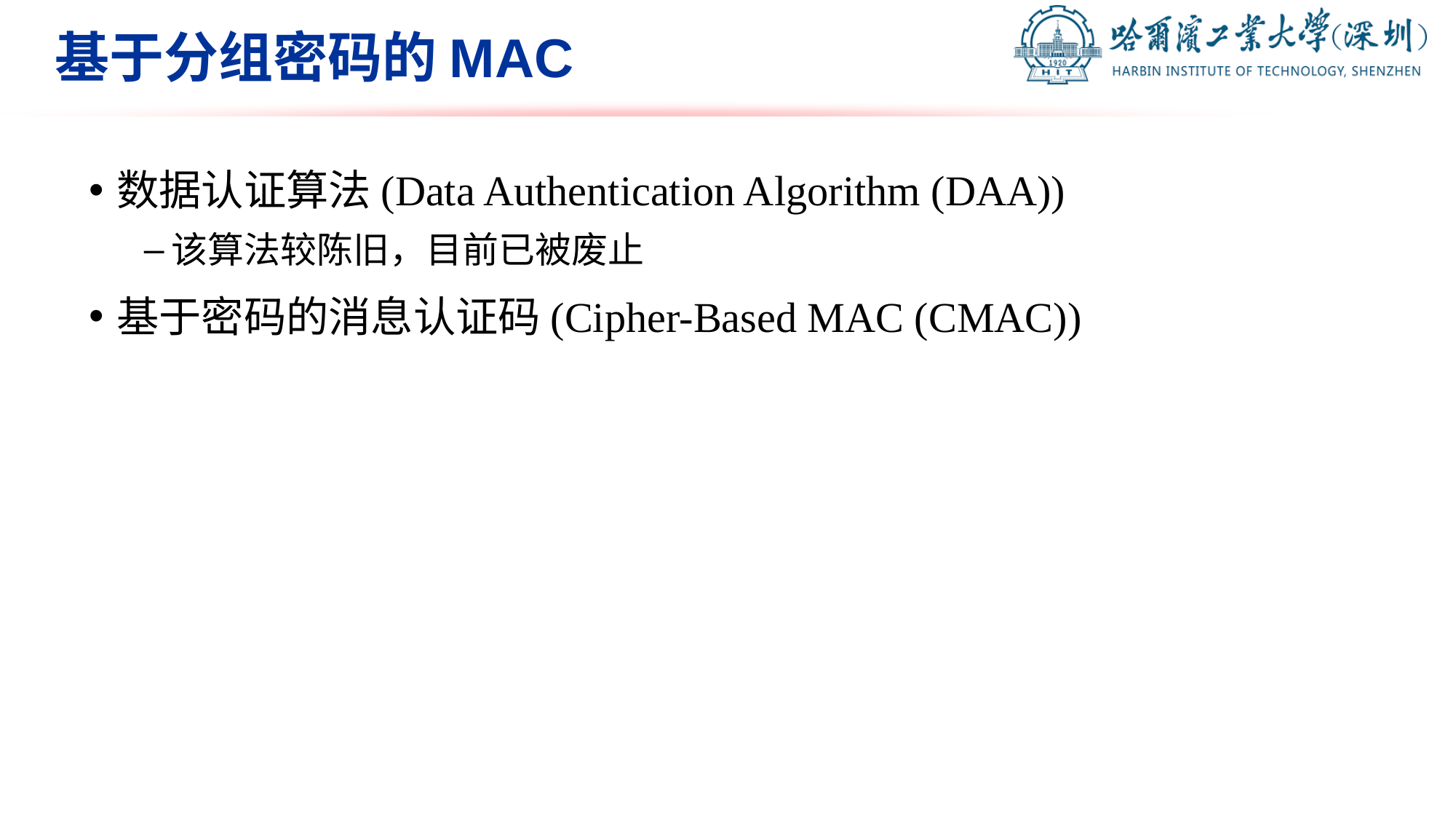

# 基于分组密码的MAC
数据认证算法(Data Authentication Algorithm (DAA))
该算法较陈旧，目前已被废止
基于密码的消息认证码(Cipher-Based MAC (CMAC))